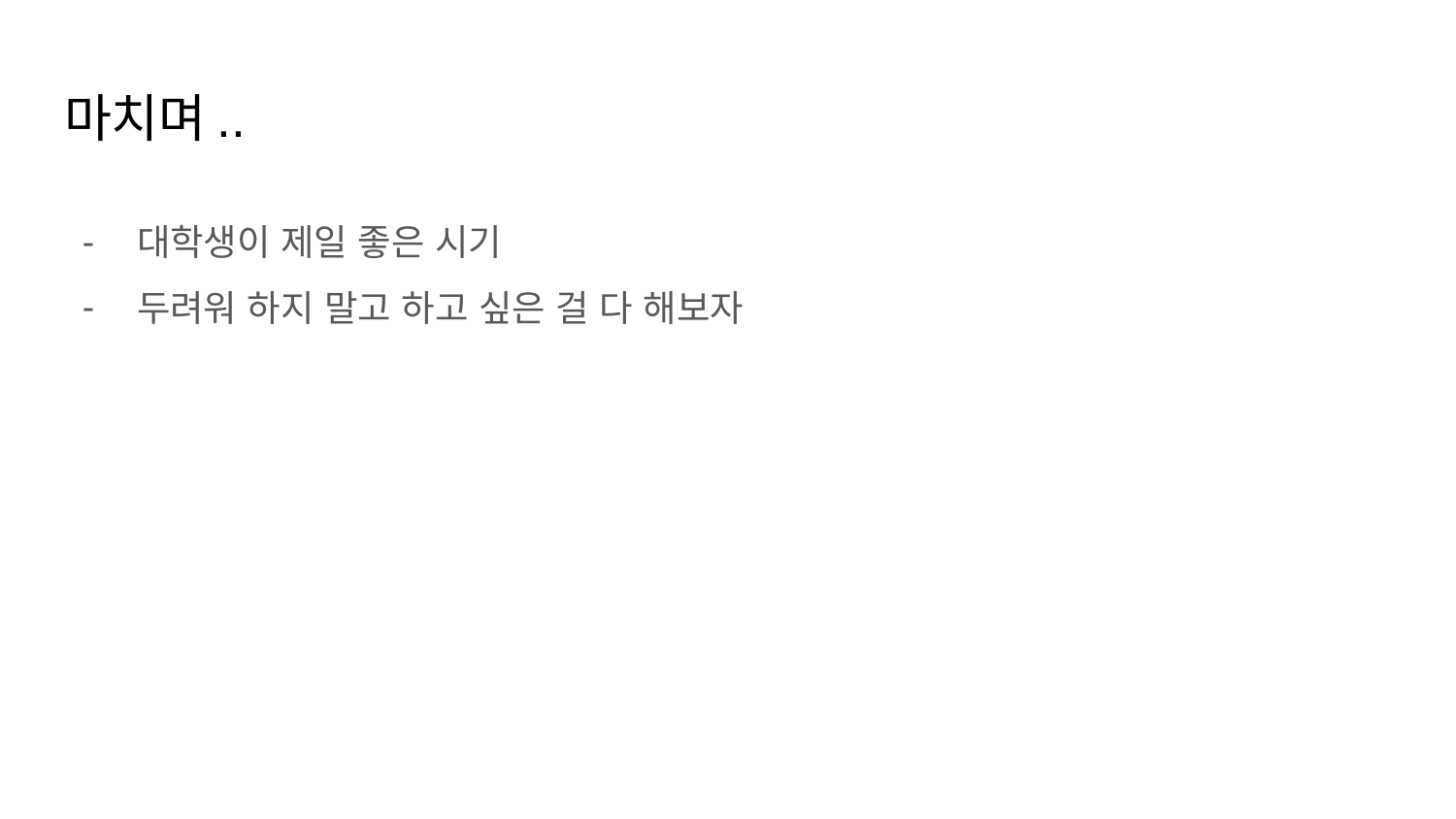

# 마치며..
대학생이 제일 좋은 시기
두려워 하지 말고 하고 싶은 걸 다 해보자